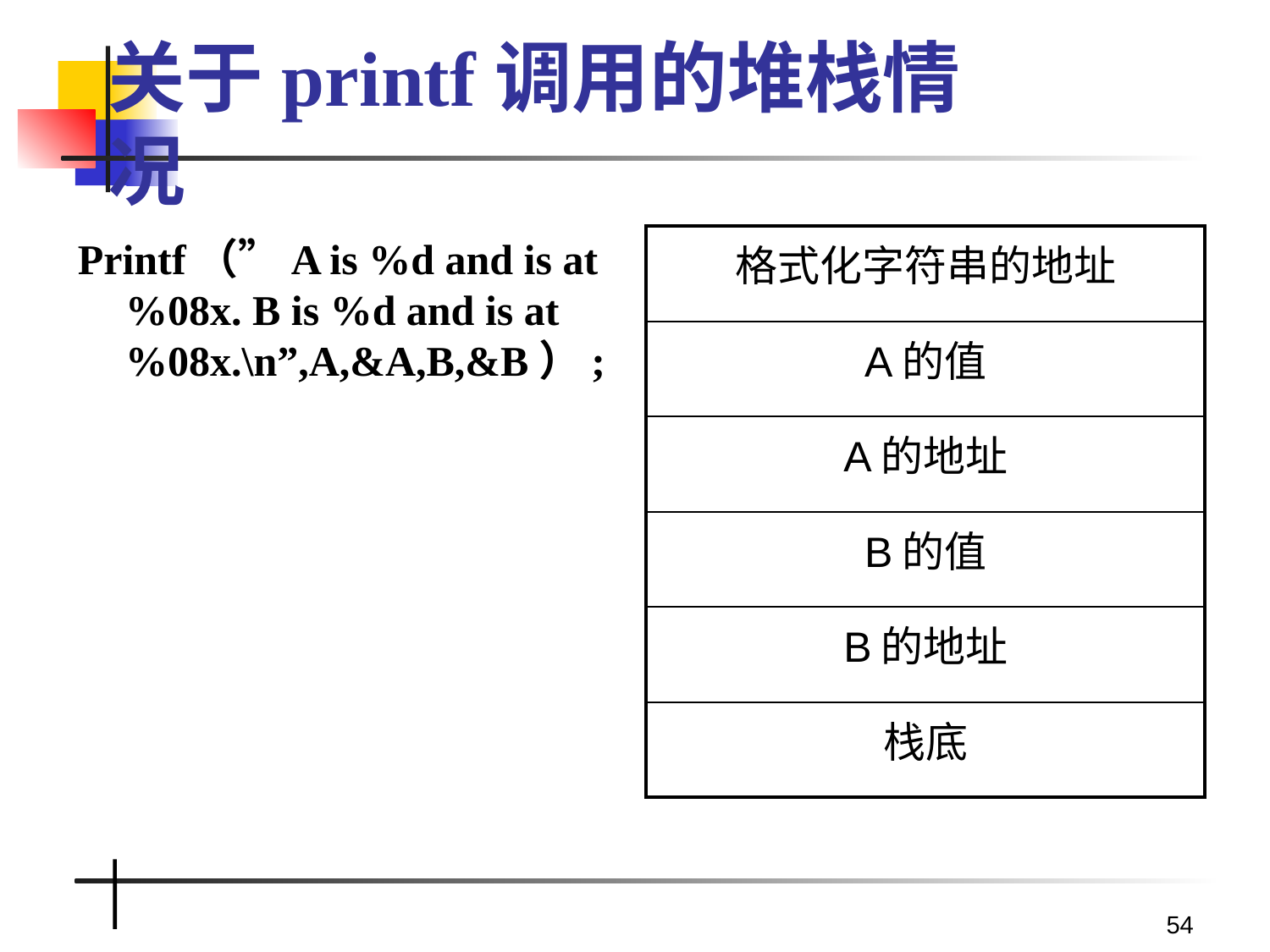

# 关于printf调用的堆栈情况
Printf（”A is %d and is at %08x. B is %d and is at %08x.\n”,A,&A,B,&B）;
| 格式化字符串的地址 |
| --- |
| A的值 |
| A的地址 |
| B的值 |
| B的地址 |
| 栈底 |
54